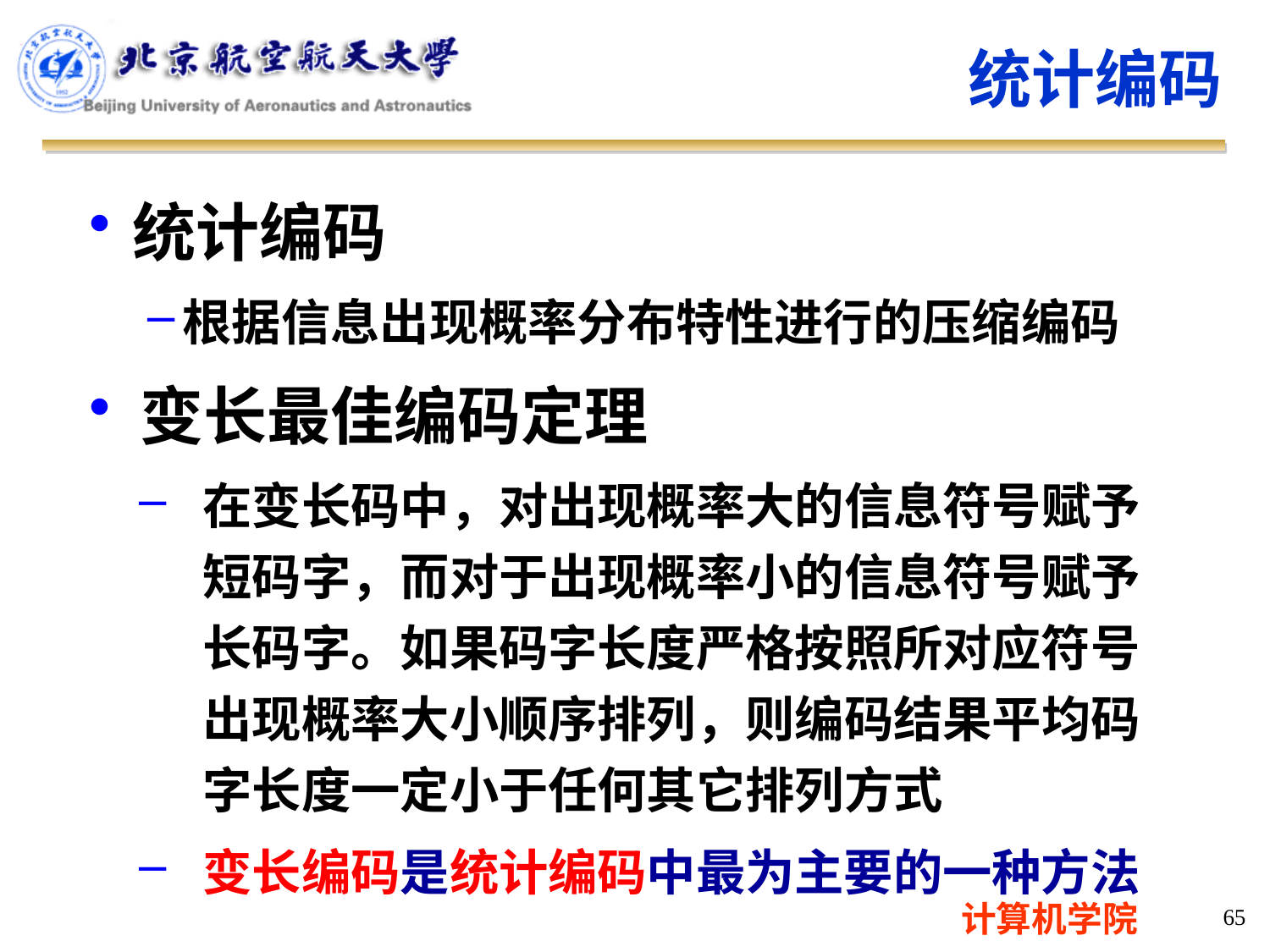

统计编码
统计编码
根据信息出现概率分布特性进行的压缩编码
变长最佳编码定理
在变长码中，对出现概率大的信息符号赋予短码字，而对于出现概率小的信息符号赋予长码字。如果码字长度严格按照所对应符号出现概率大小顺序排列，则编码结果平均码字长度一定小于任何其它排列方式
变长编码是统计编码中最为主要的一种方法
65